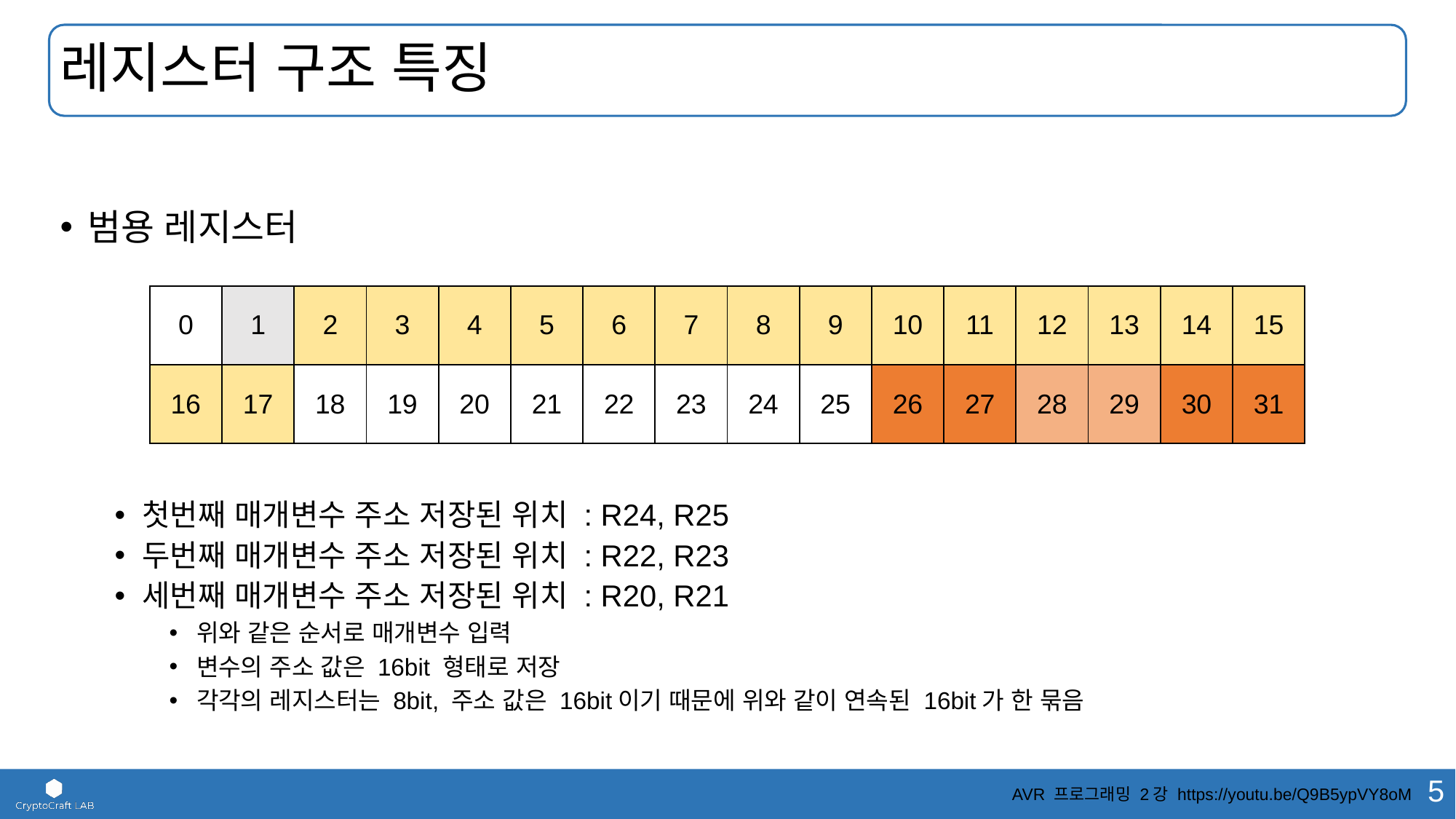

# 레지스터 구조 특징

범용 레지스터

첫번째 매개변수 주소 저장된 위치 : R24, R25
두번째 매개변수 주소 저장된 위치 : R22, R23
세번째 매개변수 주소 저장된 위치 : R20, R21
위와 같은 순서로 매개변수 입력
변수의 주소 값은 16bit 형태로 저장
각각의 레지스터는 8bit, 주소 값은 16bit이기 때문에 위와 같이 연속된 16bit가 한 묶음

| 0 | 1 | 2 | 3 | 4 | 5 | 6 | 7 | 8 | 9 | 10 | 11 | 12 | 13 | 14 | 15 |
| --- | --- | --- | --- | --- | --- | --- | --- | --- | --- | --- | --- | --- | --- | --- | --- |
| 16 | 17 | 18 | 19 | 20 | 21 | 22 | 23 | 24 | 25 | 26 | 27 | 28 | 29 | 30 | 31 |
AVR 프로그래밍 2강 https://youtu.be/Q9B5ypVY8oM